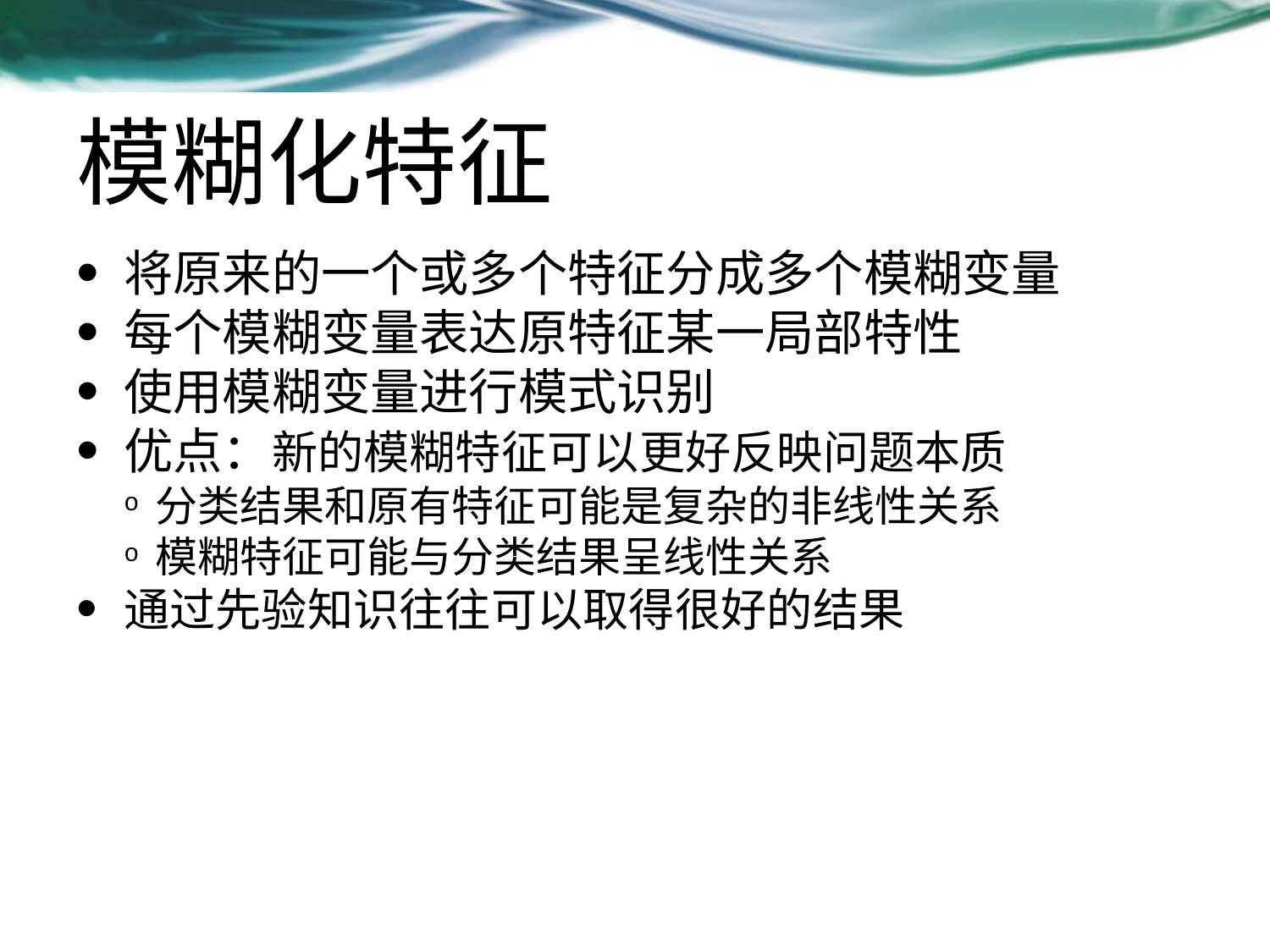

# 模糊化特征
将原来的一个或多个特征分成多个模糊变量
每个模糊变量表达原特征某一局部特性
使用模糊变量进行模式识别
优点：新的模糊特征可以更好反映问题本质
分类结果和原有特征可能是复杂的非线性关系
模糊特征可能与分类结果呈线性关系
通过先验知识往往可以取得很好的结果